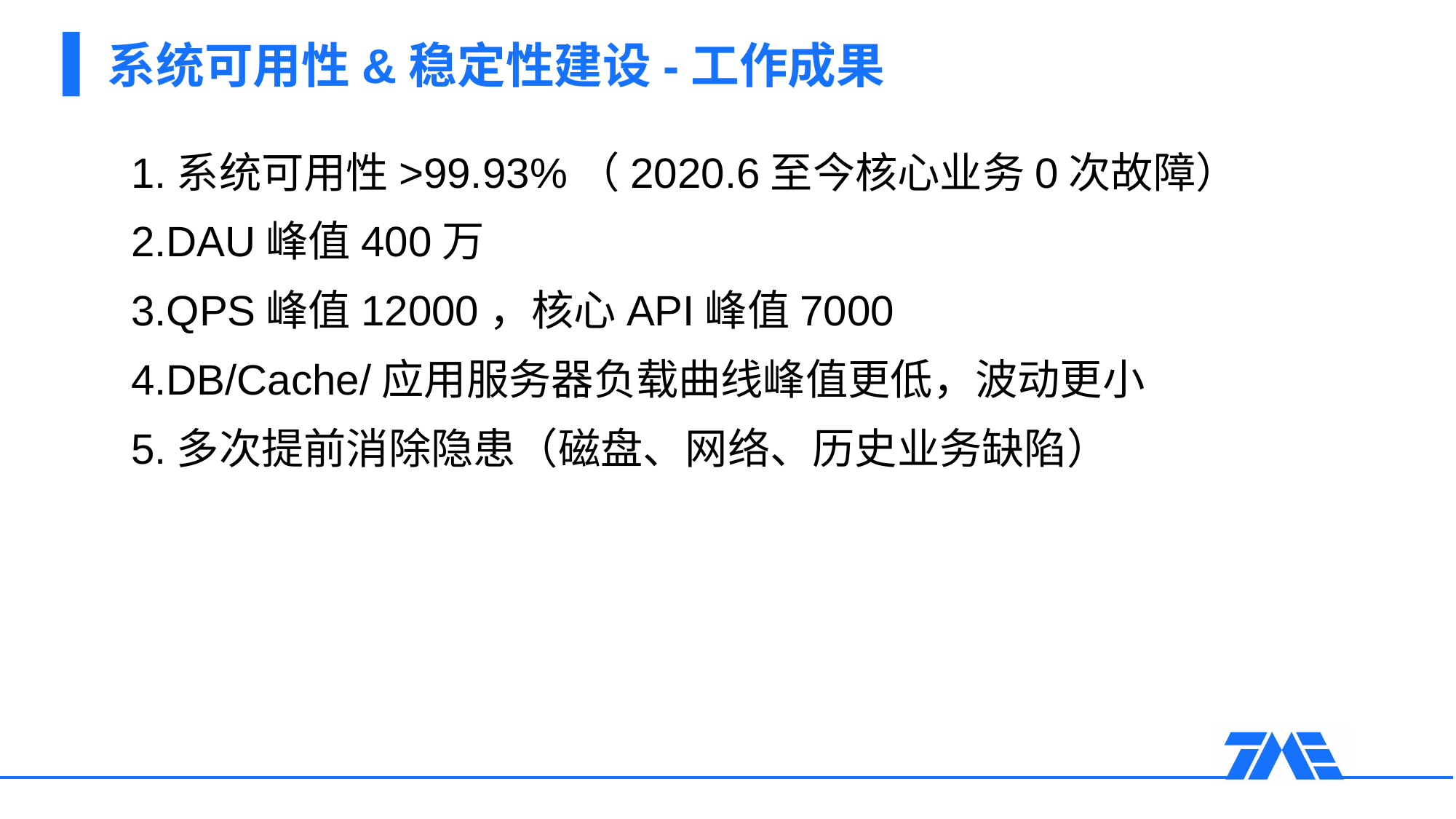

# 系统可用性&稳定性建设-工作成果
  1.系统可用性>99.93%（2020.6至今核心业务0次故障）
  2.DAU峰值400万
  3.QPS峰值12000，核心API峰值7000
  4.DB/Cache/应用服务器负载曲线峰值更低，波动更小
  5.多次提前消除隐患（磁盘、网络、历史业务缺陷）